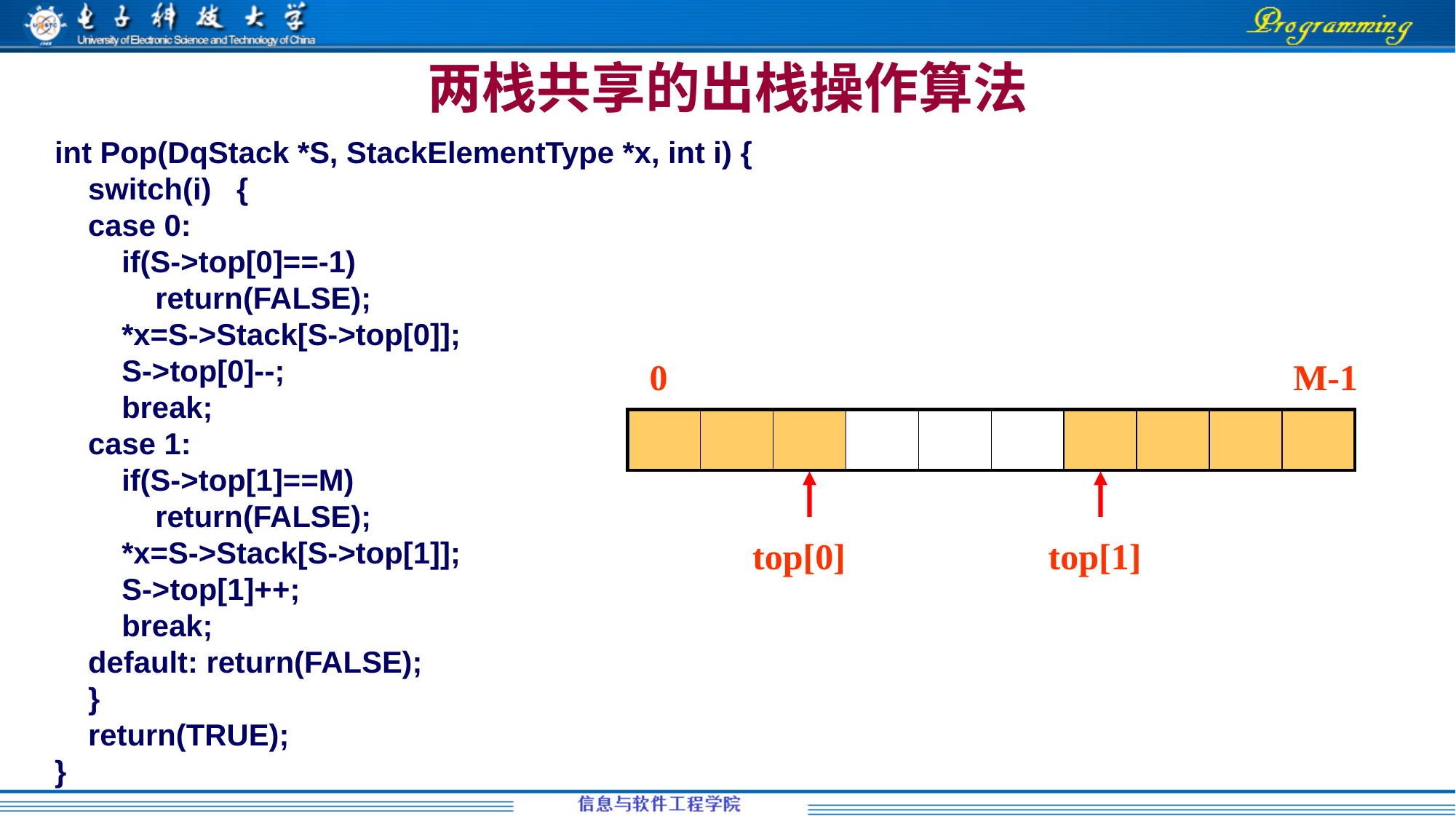

# 两栈共享的出栈操作算法
int Pop(DqStack *S, StackElementType *x, int i) {
    switch(i)   {
    case 0:
        if(S->top[0]==-1)
            return(FALSE);
        *x=S->Stack[S->top[0]];
        S->top[0]--;
        break;
    case 1:
        if(S->top[1]==M)
            return(FALSE);
        *x=S->Stack[S->top[1]];
        S->top[1]++;
        break;
    default: return(FALSE);
    }
    return(TRUE);
}

0
M-1
|  |  |  |  |  |  |  |  |  |  |
| --- | --- | --- | --- | --- | --- | --- | --- | --- | --- |

top[0]
top[1]